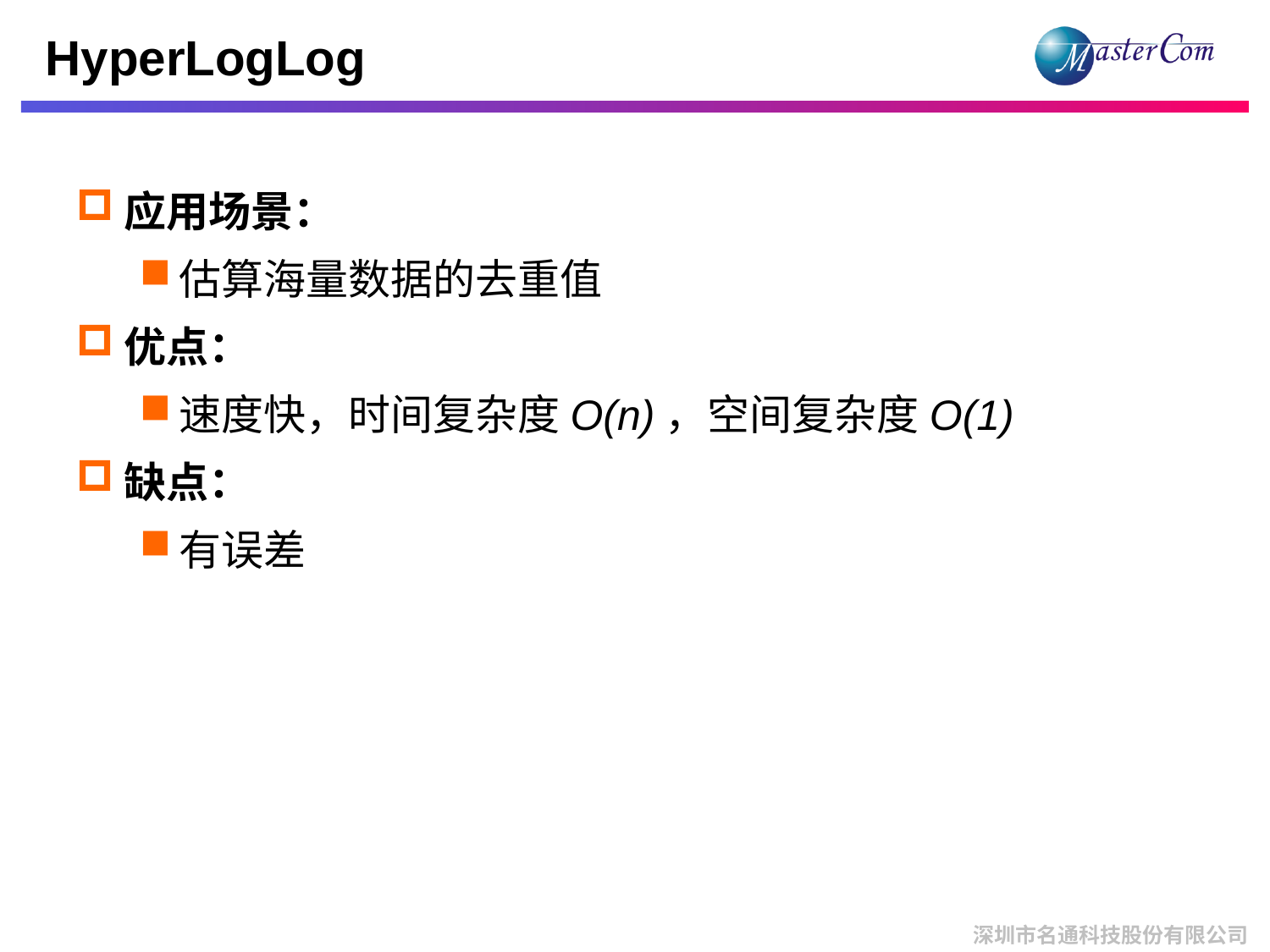

# HyperLogLog
应用场景：
估算海量数据的去重值
优点：
速度快，时间复杂度O(n)，空间复杂度O(1)
缺点：
有误差